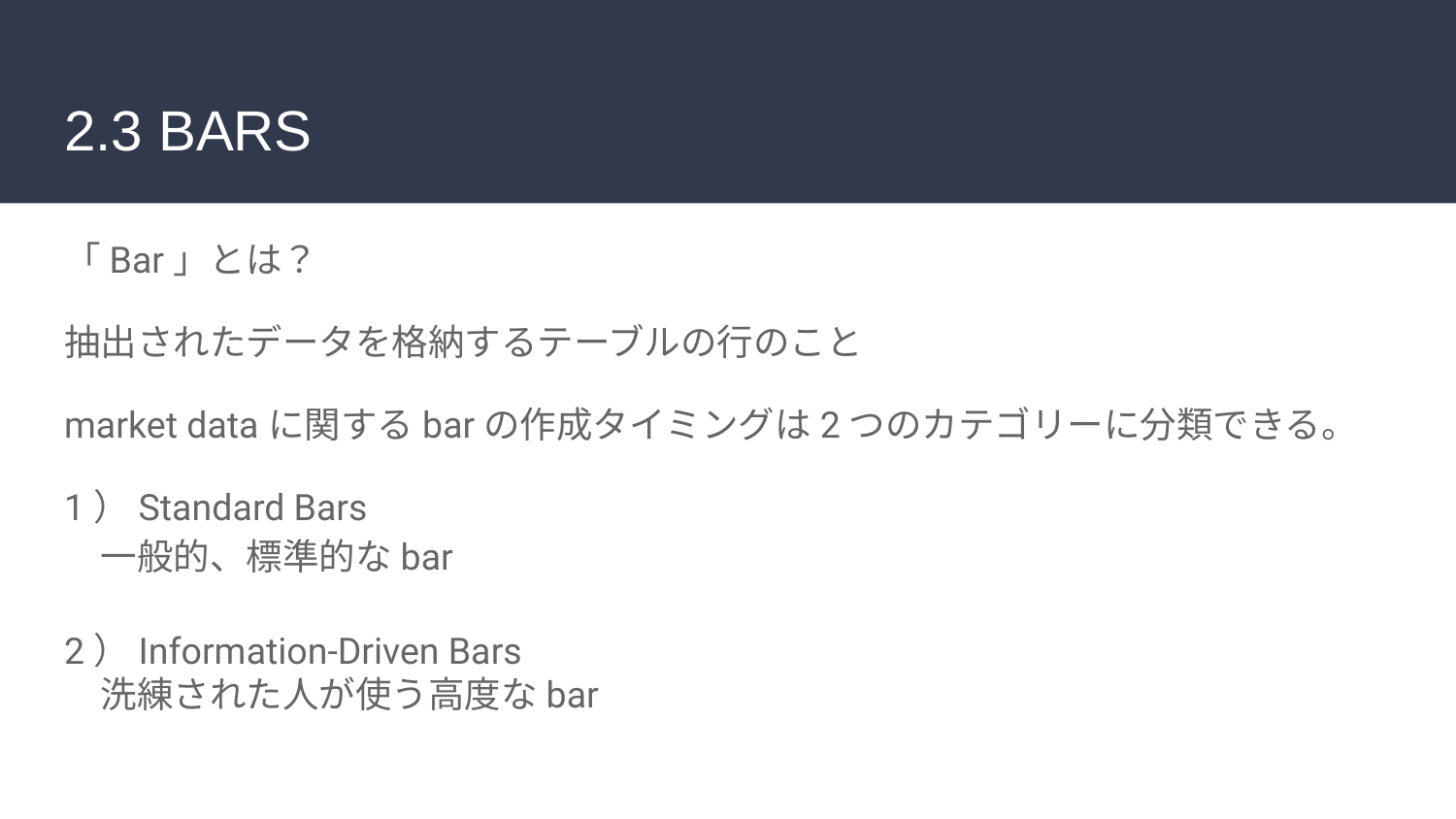

# 2.3 BARS
「Bar」とは？
抽出されたデータを格納するテーブルの行のこと
market dataに関するbarの作成タイミングは2つのカテゴリーに分類できる。
1）Standard Bars
　一般的、標準的なbar

2）Information-Driven Bars
　洗練された人が使う高度なbar